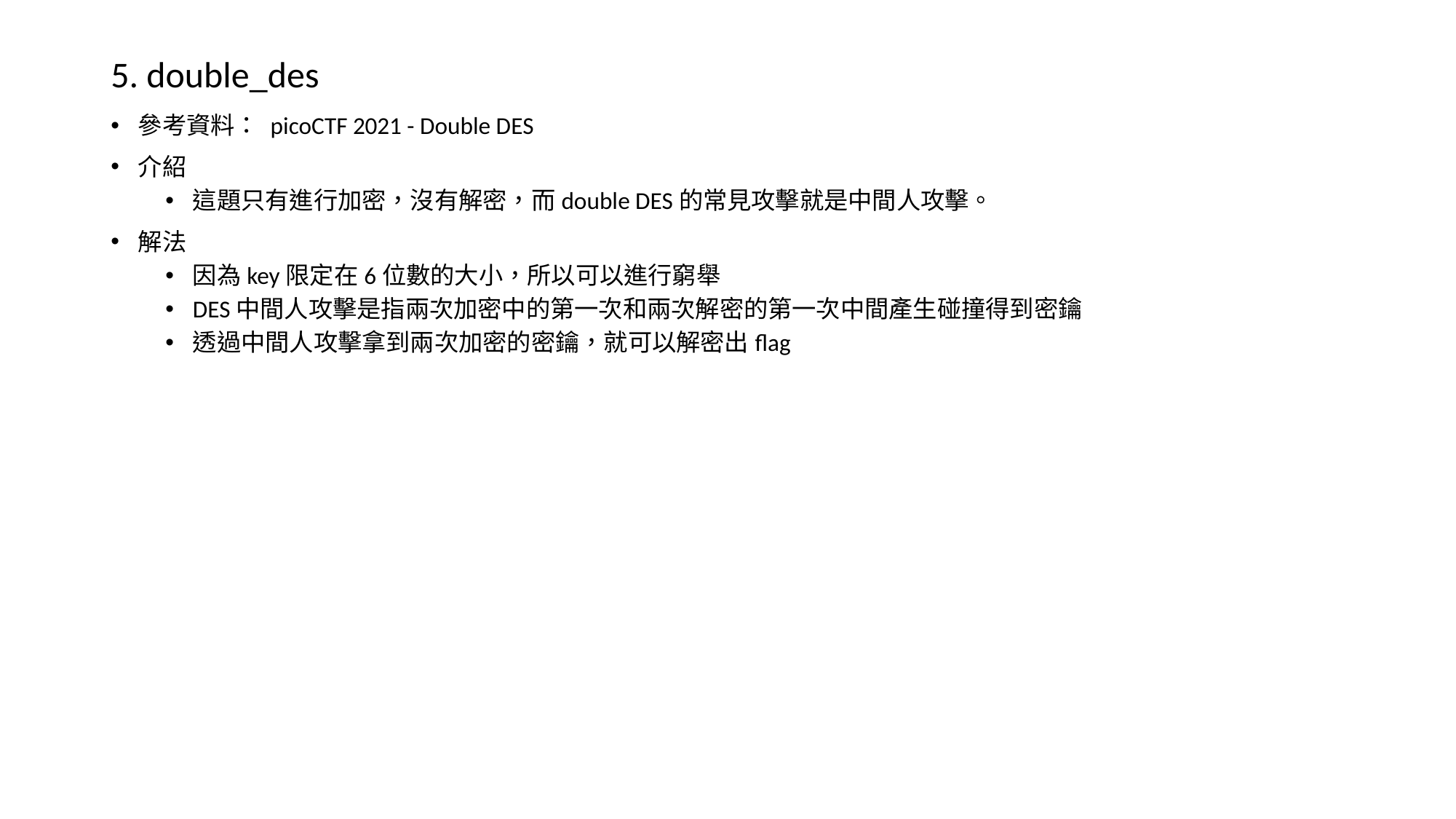

# 5. double_des
參考資料： picoCTF 2021 - Double DES
介紹
這題只有進行加密，沒有解密，而double DES的常見攻擊就是中間人攻擊。
解法
因為key限定在6位數的大小，所以可以進行窮舉
DES中間人攻擊是指兩次加密中的第一次和兩次解密的第一次中間產生碰撞得到密鑰
透過中間人攻擊拿到兩次加密的密鑰，就可以解密出flag